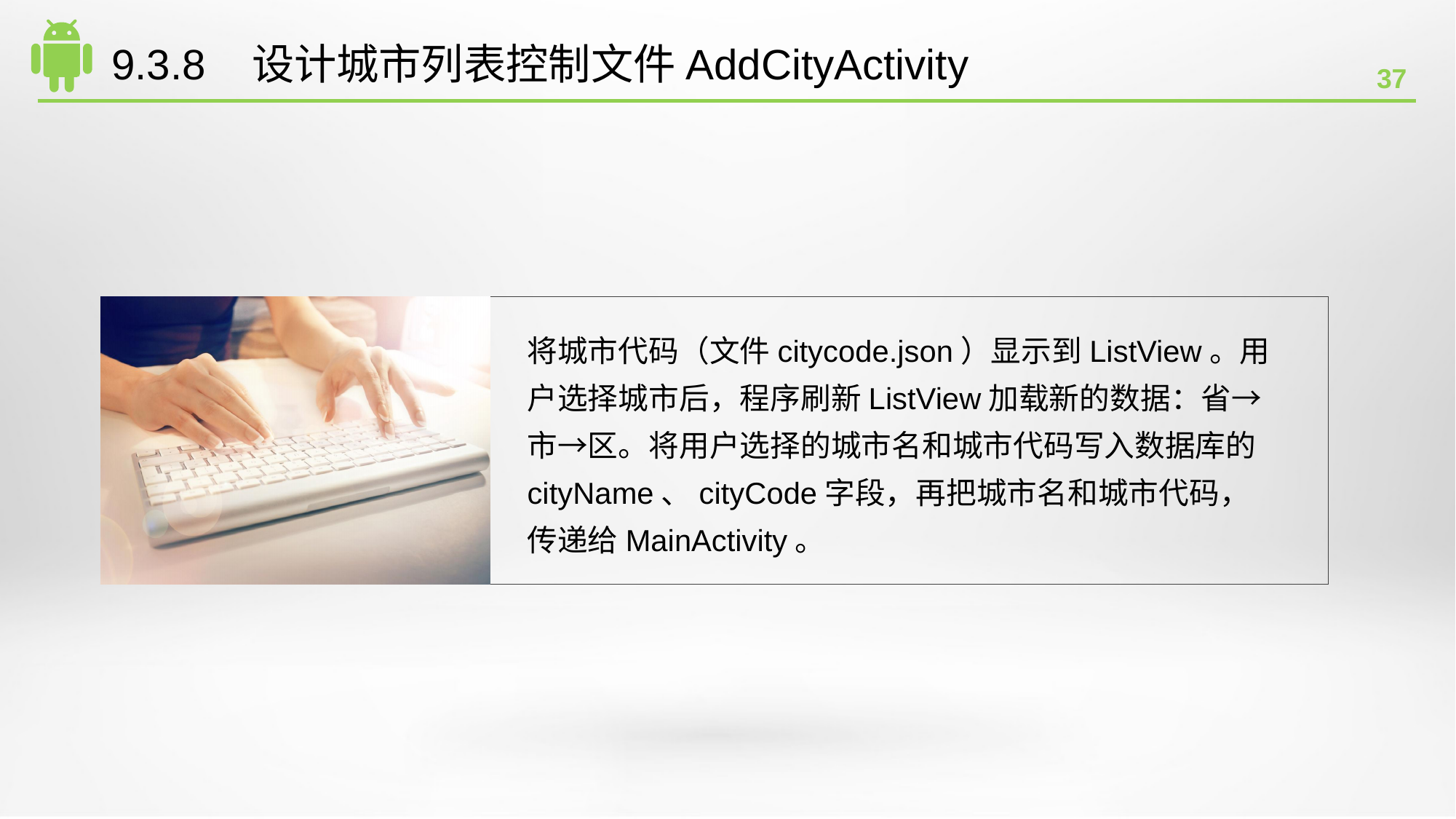

# 9.3.8   设计城市列表控制文件AddCityActivity

将城市代码（文件citycode.json）显示到ListView。用户选择城市后，程序刷新ListView加载新的数据：省→市→区。将用户选择的城市名和城市代码写入数据库的cityName、cityCode字段，再把城市名和城市代码，传递给MainActivity。